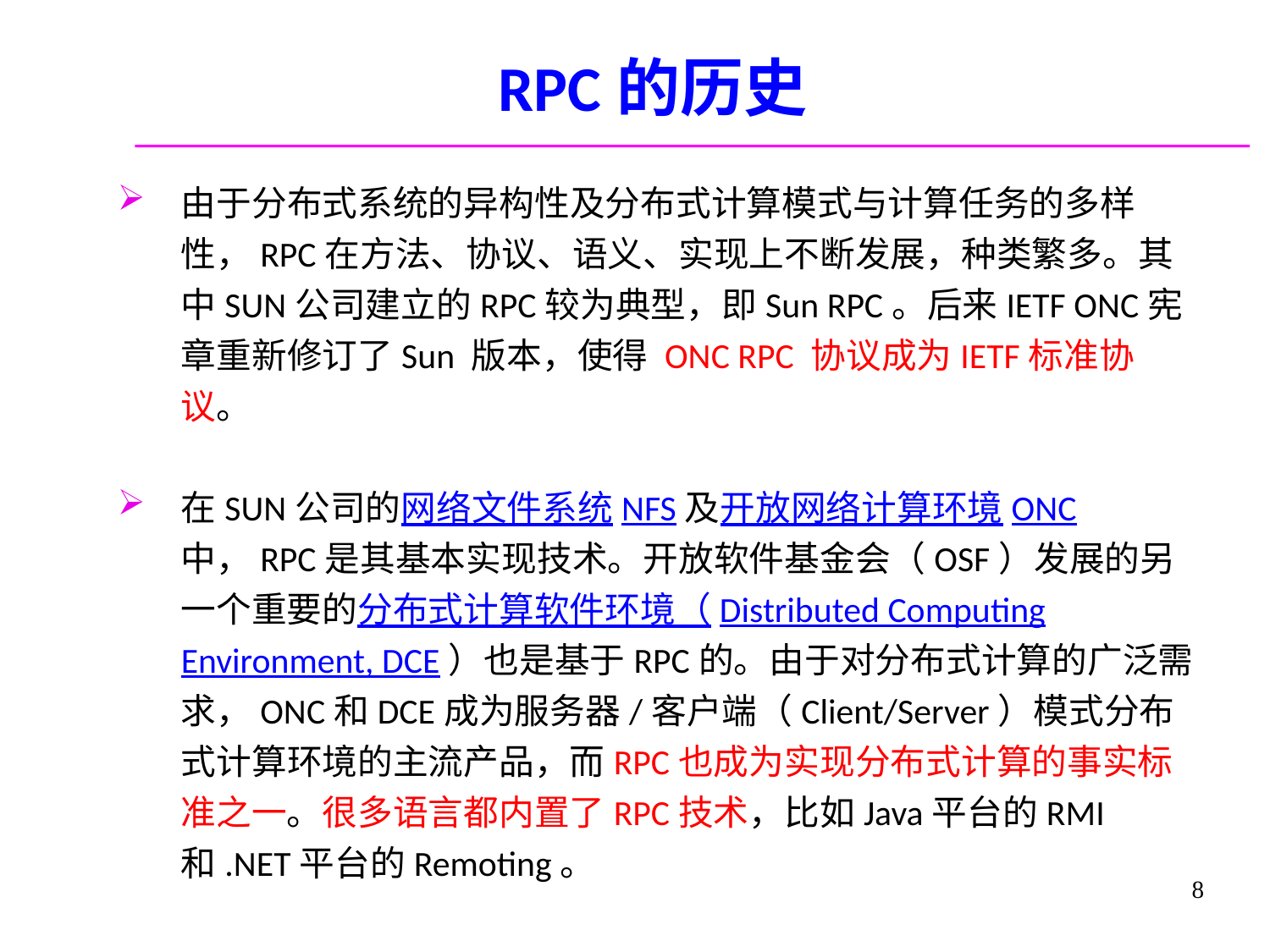

# RPC的历史
由于分布式系统的异构性及分布式计算模式与计算任务的多样性，RPC在方法、协议、语义、实现上不断发展，种类繁多。其中SUN公司建立的RPC较为典型，即Sun RPC。后来IETF ONC宪章重新修订了Sun 版本，使得 ONC RPC 协议成为IETF标准协议。

在SUN公司的网络文件系统NFS及开放网络计算环境ONC中，RPC是其基本实现技术。开放软件基金会（OSF）发展的另一个重要的分布式计算软件环境（Distributed Computing Environment, DCE）也是基于RPC的。由于对分布式计算的广泛需求，ONC和DCE成为服务器/客户端（Client/Server）模式分布式计算环境的主流产品，而RPC也成为实现分布式计算的事实标准之一。很多语言都内置了RPC技术，比如Java平台的RMI和.NET平台的Remoting。
8